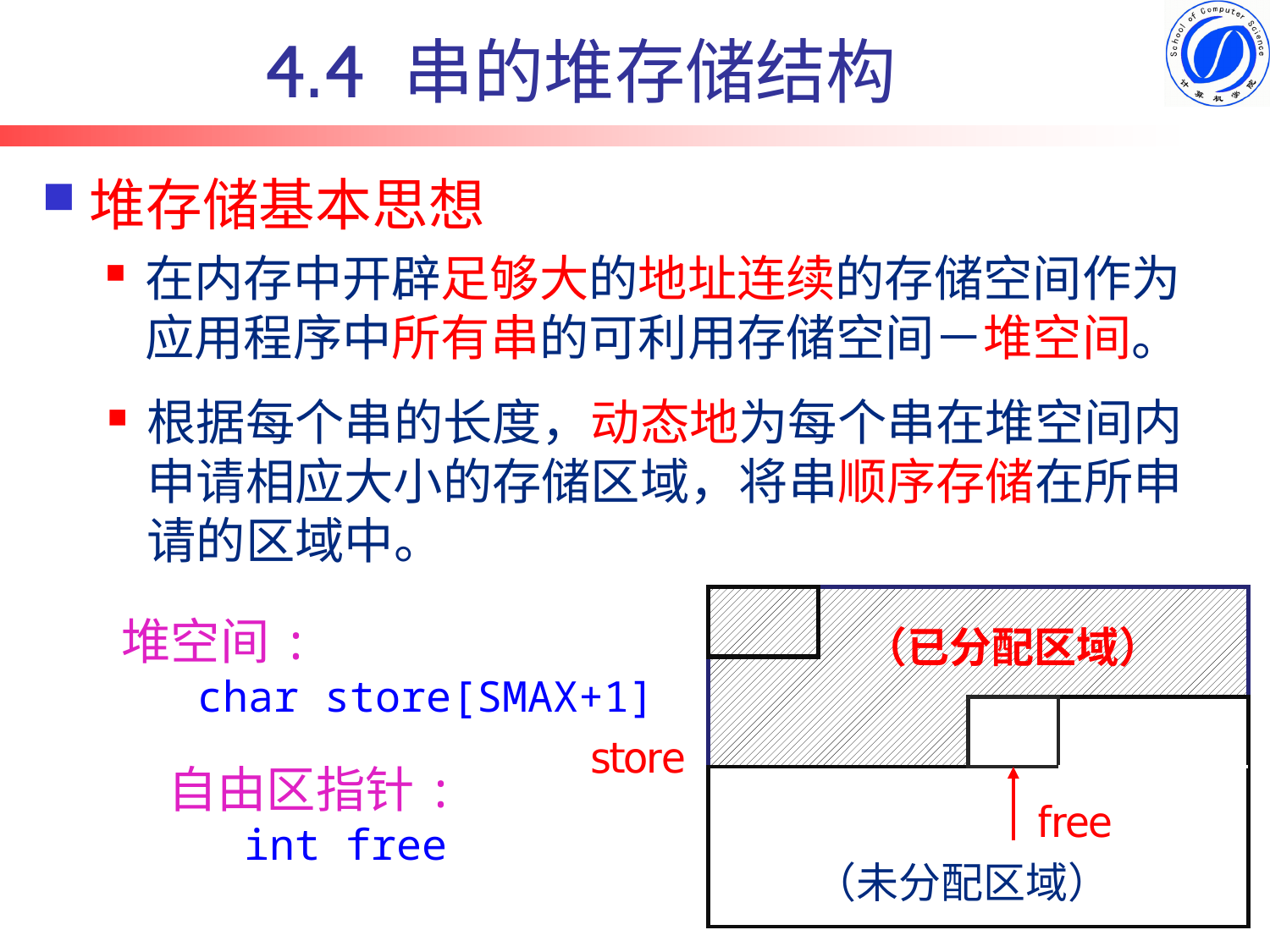

4.4 串的堆存储结构
堆存储基本思想
在内存中开辟足够大的地址连续的存储空间作为应用程序中所有串的可利用存储空间－堆空间。
根据每个串的长度，动态地为每个串在堆空间内申请相应大小的存储区域，将串顺序存储在所申请的区域中。

（已分配区域）

store

free
（未分配区域）
堆空间:
   char store[SMAX+1]
自由区指针:
   int free